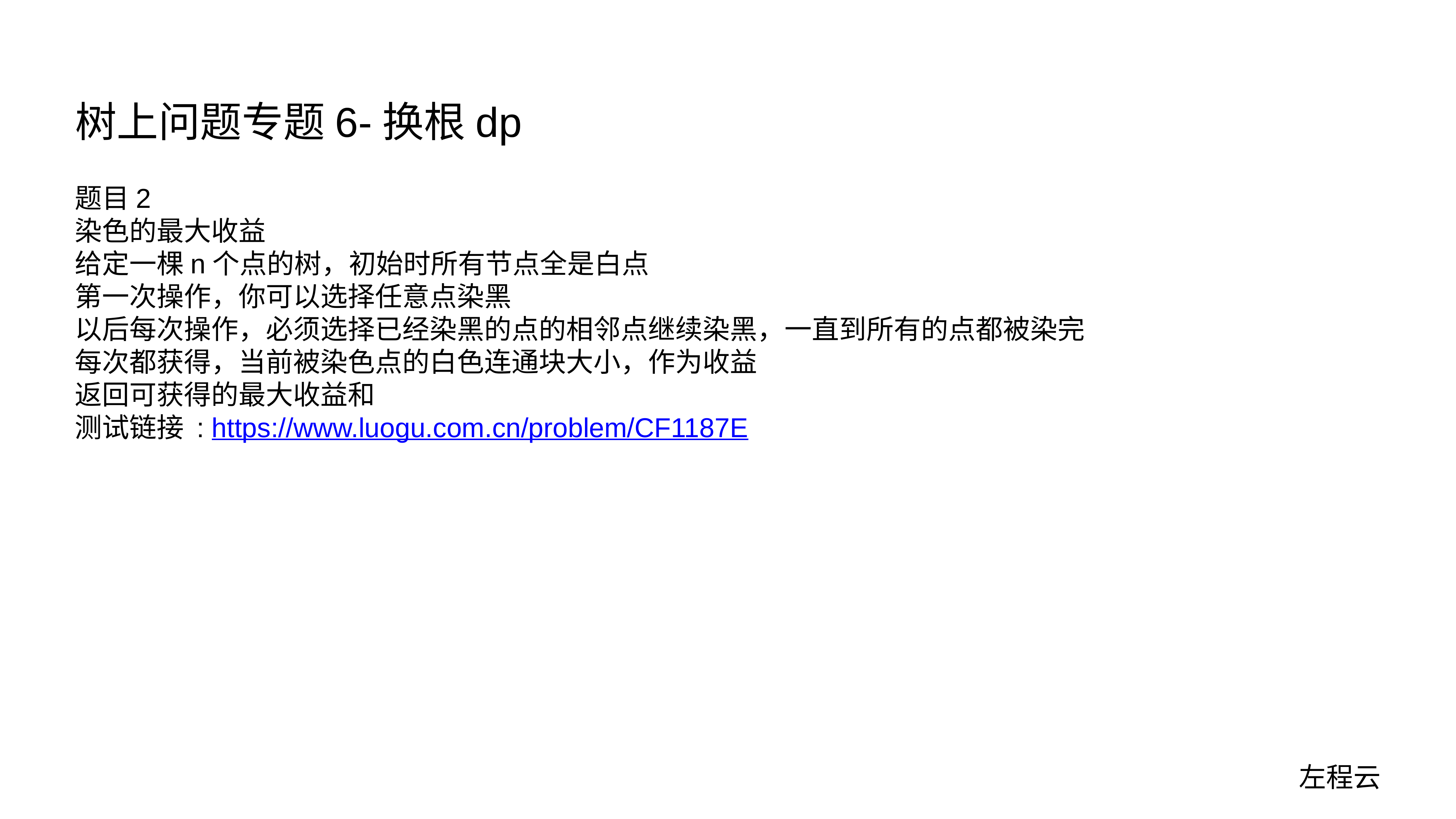

# 树上问题专题6-换根dp
题目2
染色的最大收益
给定一棵n个点的树，初始时所有节点全是白点
第一次操作，你可以选择任意点染黑
以后每次操作，必须选择已经染黑的点的相邻点继续染黑，一直到所有的点都被染完
每次都获得，当前被染色点的白色连通块大小，作为收益
返回可获得的最大收益和
测试链接 : https://www.luogu.com.cn/problem/CF1187E
左程云